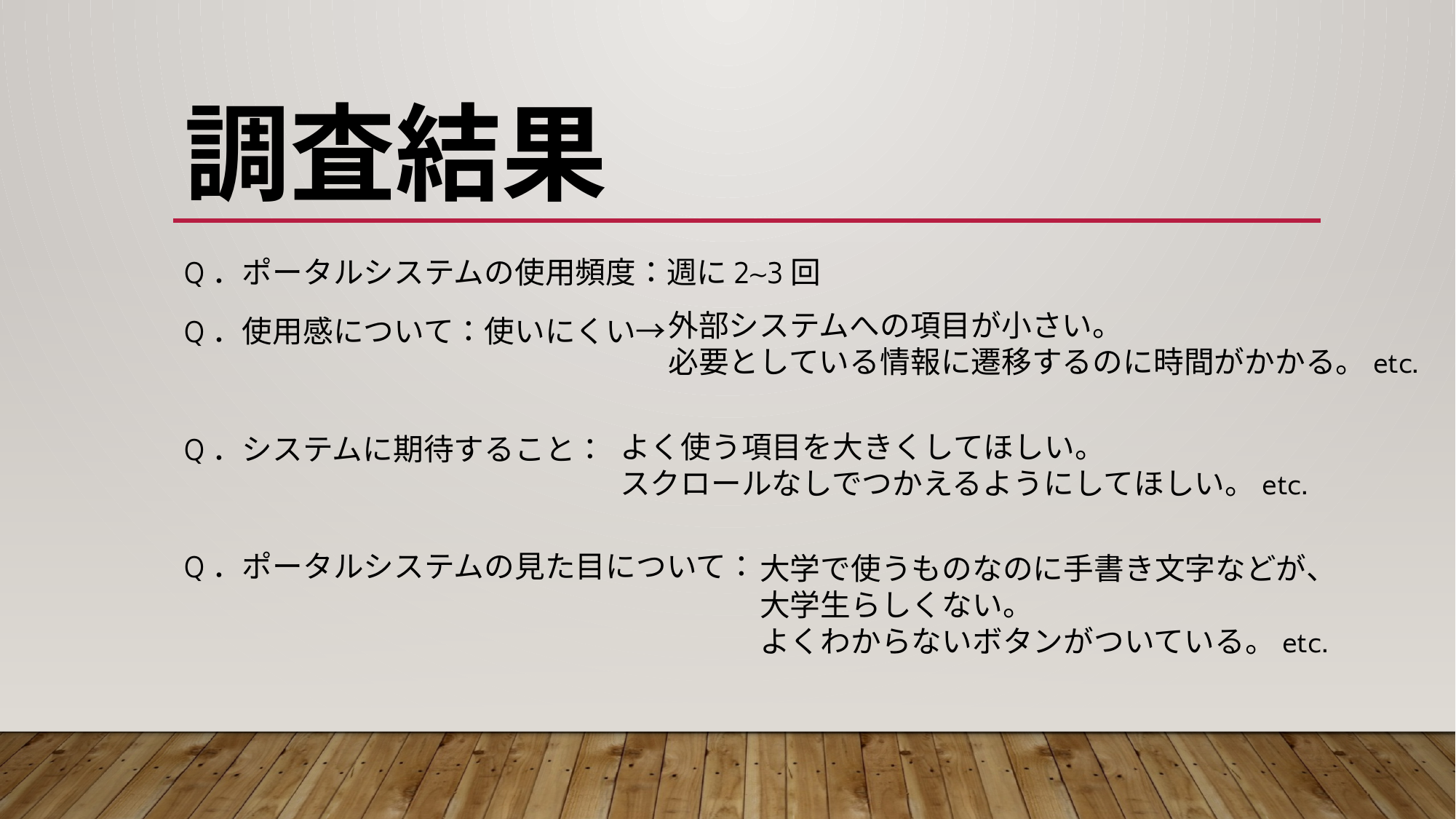

# 調査結果
Q．ポータルシステムの使用頻度：週に2~3回
Q．使用感について：使いにくい→

Q．システムに期待すること：

Q．ポータルシステムの見た目について：
外部システムへの項目が小さい。
必要としている情報に遷移するのに時間がかかる。etc.
よく使う項目を大きくしてほしい。
スクロールなしでつかえるようにしてほしい。etc.
大学で使うものなのに手書き文字などが、
大学生らしくない。
よくわからないボタンがついている。etc.